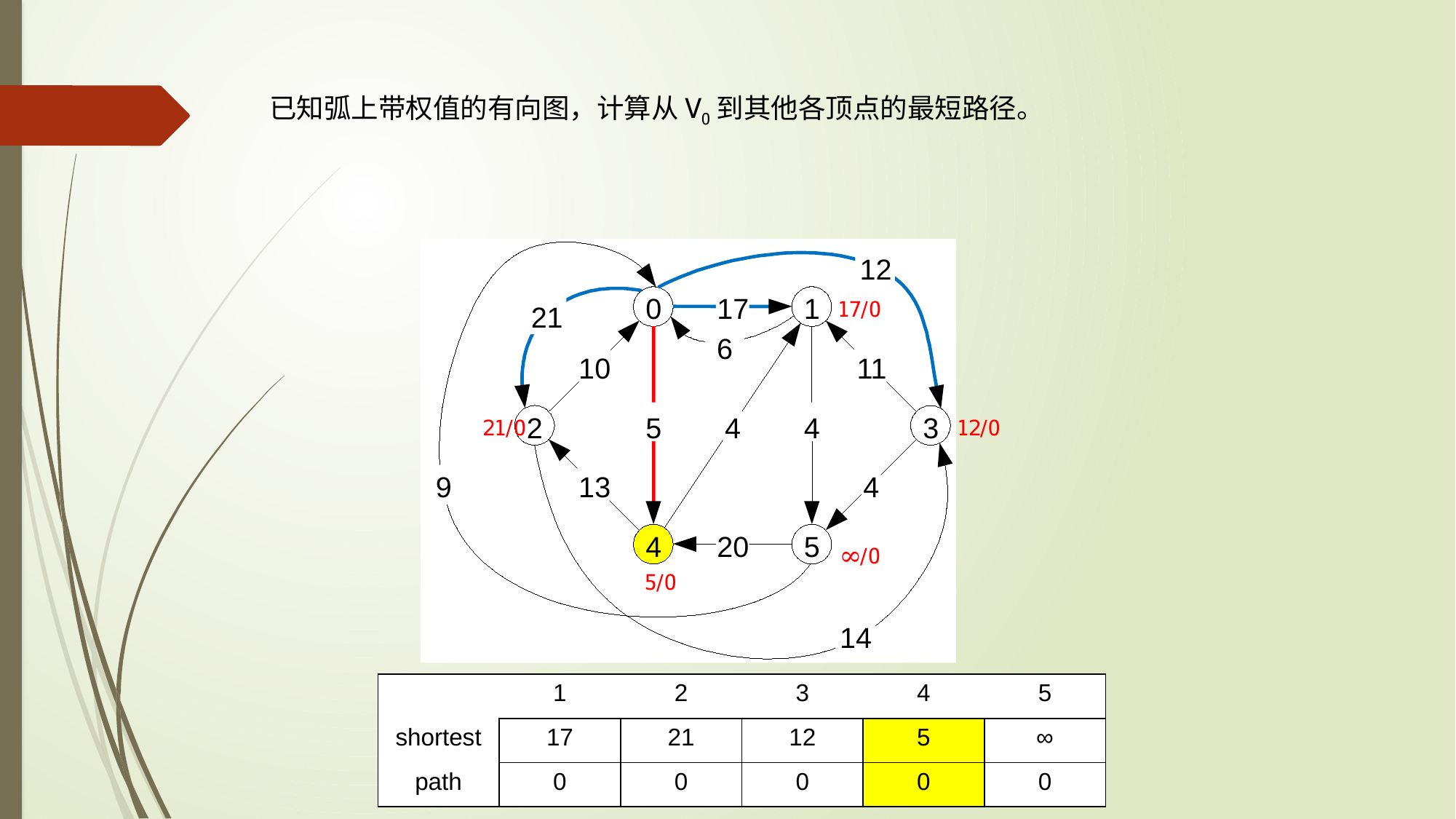

已知弧上带权值的有向图，计算从V0到其他各顶点的最短路径。

12

17/0
0
17
1

21

6

10
11

2
5
4
4
3
21/0
12/0

9
13
4

4
20
5

∞/0

5/0

14
|  | 1 | 2 | 3 | 4 | 5 |
| --- | --- | --- | --- | --- | --- |
| shortest | 17 | 21 | 12 | 5 | ∞ |
| path | 0 | 0 | 0 | 0 | 0 |